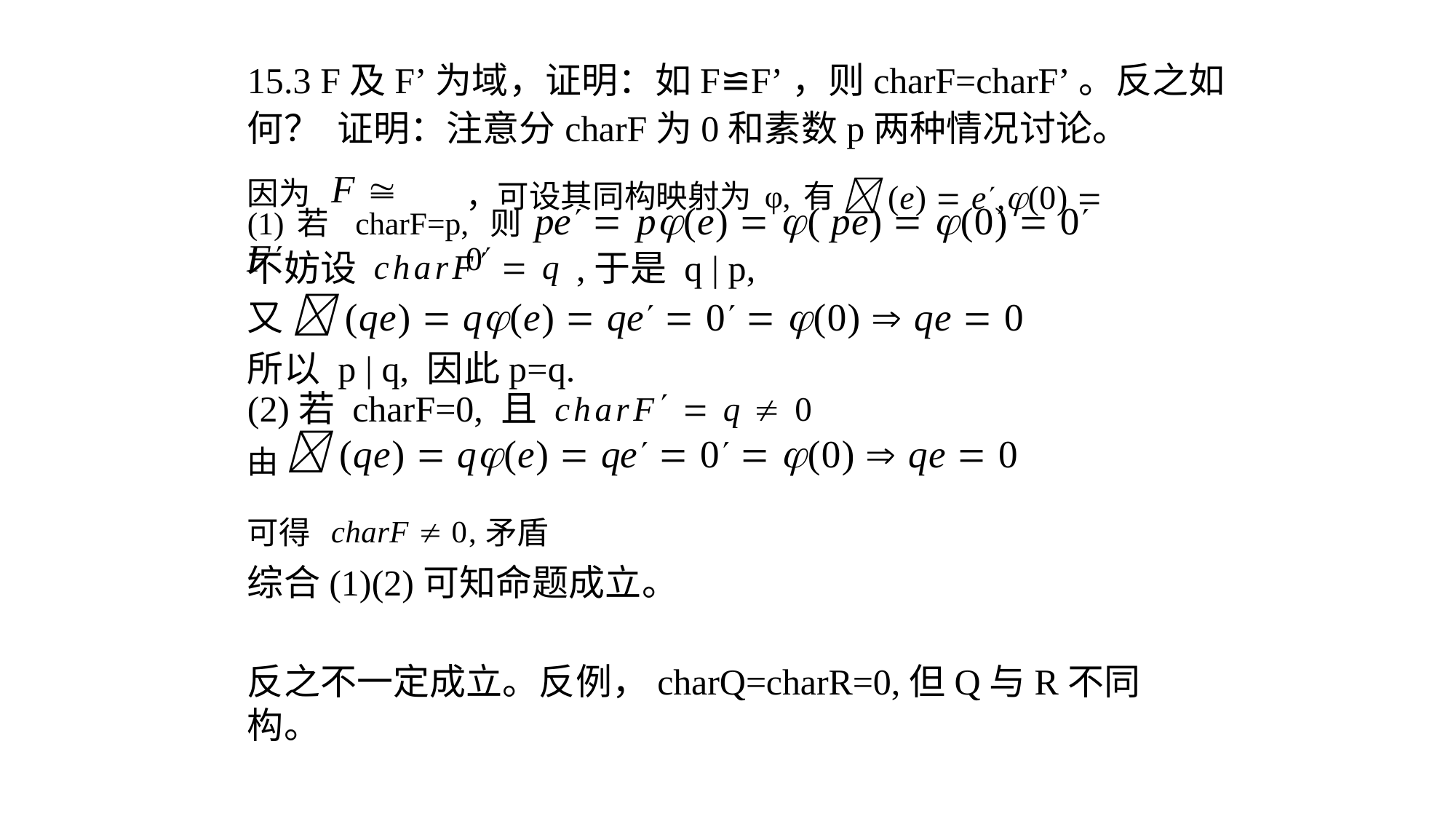

15.3 F及F’为域，证明：如F≌F’，则charF=charF’。反之如何？  证明：注意分charF为0和素数p两种情况讨论。
因为 F ≅ F′
，可设其同构映射为φ,有 ϕ(e) = e′,ϕ(0) = 0′
(1)若charF=p, 则pe′ = pϕ(e) = ϕ( pe) = ϕ(0) = 0′
不妨设 charF′ = q	,于是 q | p,
又 ϕ(qe) = qϕ(e) = qe′ = 0′ = ϕ(0) ⇒ qe = 0
所以p | q, 因此p=q.
(2)若charF=0, 且 charF′ = q ≠ 0
由 ϕ(qe) = qϕ(e) = qe′ = 0′ = ϕ(0) ⇒ qe = 0
可得 charF ≠ 0,矛盾
综合(1)(2)可知命题成立。

反之不一定成立。反例，charQ=charR=0,但Q与R不同构。